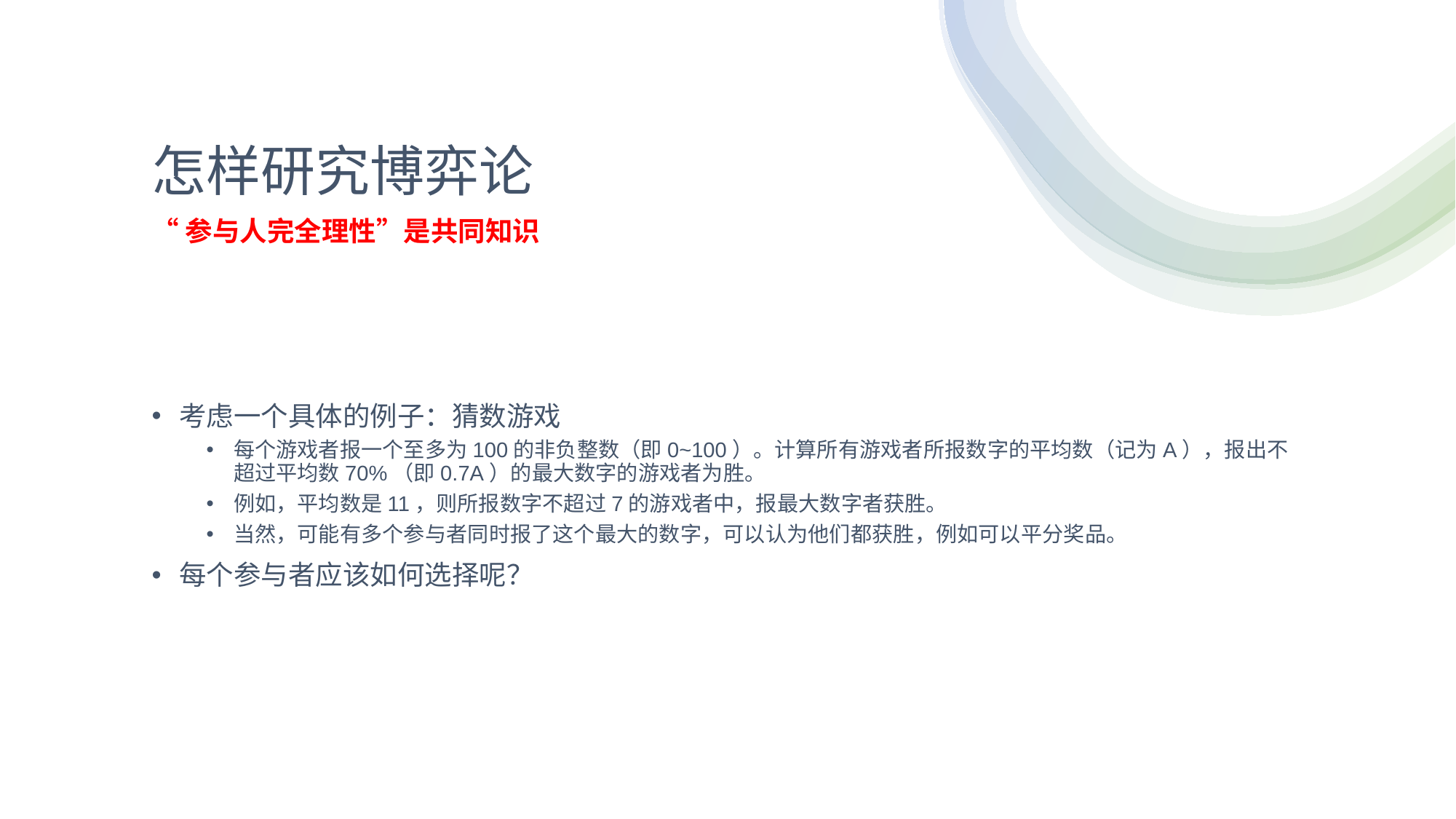

# 怎样研究博弈论
“参与人完全理性”是共同知识
考虑一个具体的例子：猜数游戏
每个游戏者报一个至多为100的非负整数（即0~100）。计算所有游戏者所报数字的平均数（记为A），报出不超过平均数70%（即0.7A）的最大数字的游戏者为胜。
例如，平均数是11，则所报数字不超过7的游戏者中，报最大数字者获胜。
当然，可能有多个参与者同时报了这个最大的数字，可以认为他们都获胜，例如可以平分奖品。
每个参与者应该如何选择呢？